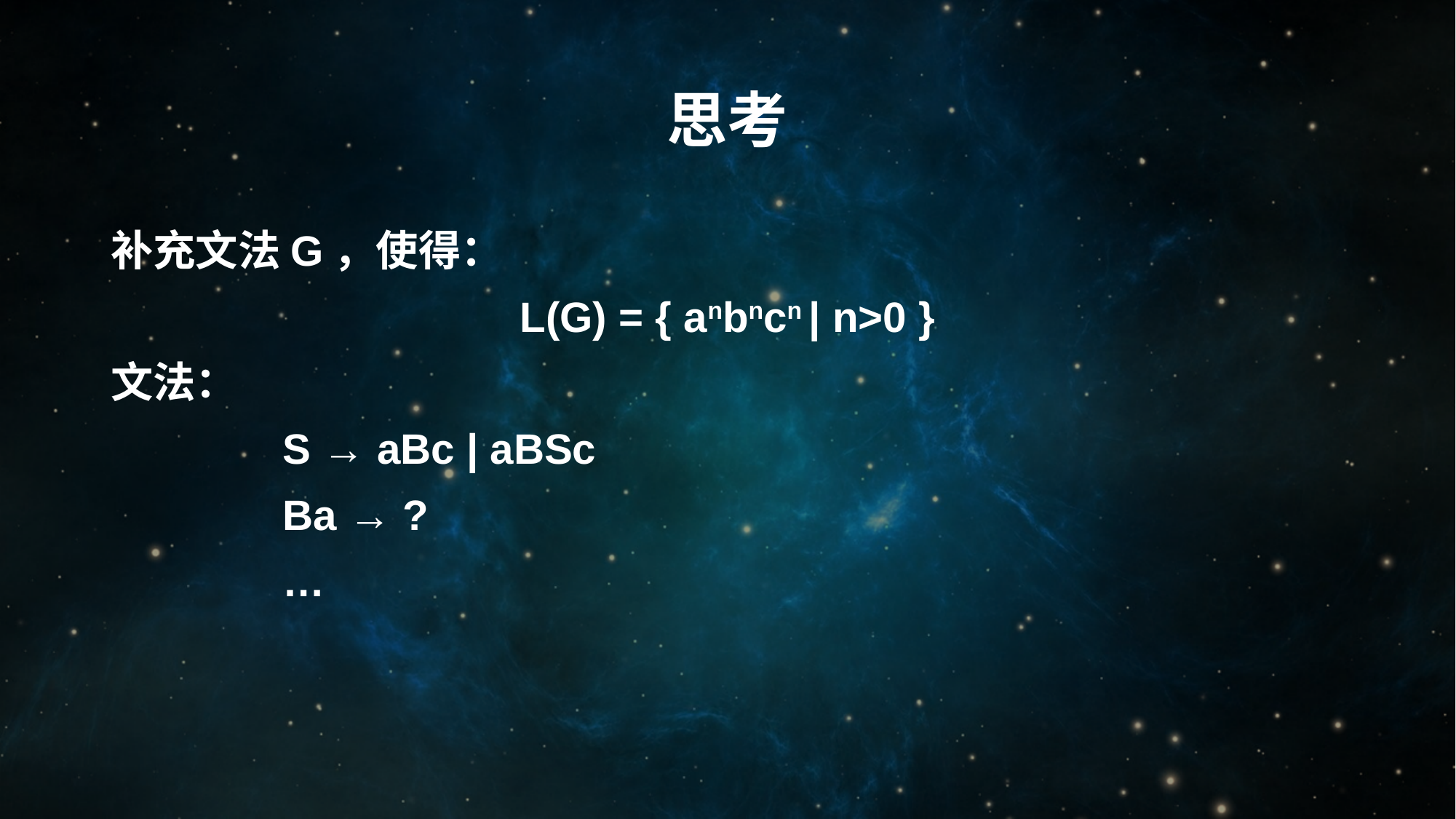

# 思考
补充文法G，使得：
L(G) = { anbncn | n>0 }
文法：
S → aBc | aBSc
Ba → ?
…